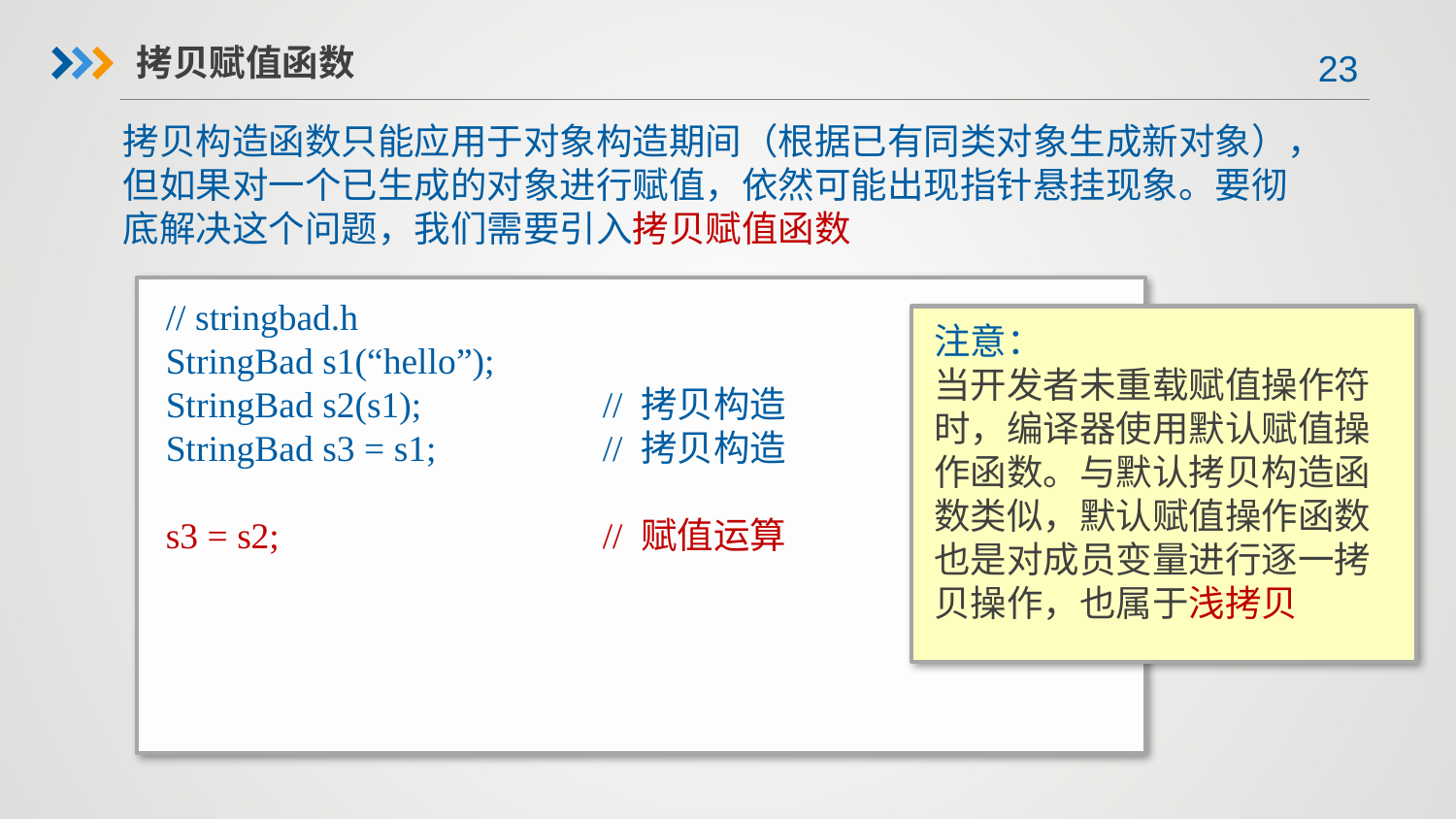

拷贝赋值函数
拷贝构造函数只能应用于对象构造期间（根据已有同类对象生成新对象），但如果对一个已生成的对象进行赋值，依然可能出现指针悬挂现象。要彻底解决这个问题，我们需要引入拷贝赋值函数

// stringbad.h
StringBad s1(“hello”);
StringBad s2(s1);		// 拷贝构造
StringBad s3 = s1;		// 拷贝构造

s3 = s2;			// 赋值运算

注意：
当开发者未重载赋值操作符时，编译器使用默认赋值操作函数。与默认拷贝构造函数类似，默认赋值操作函数也是对成员变量进行逐一拷贝操作，也属于浅拷贝